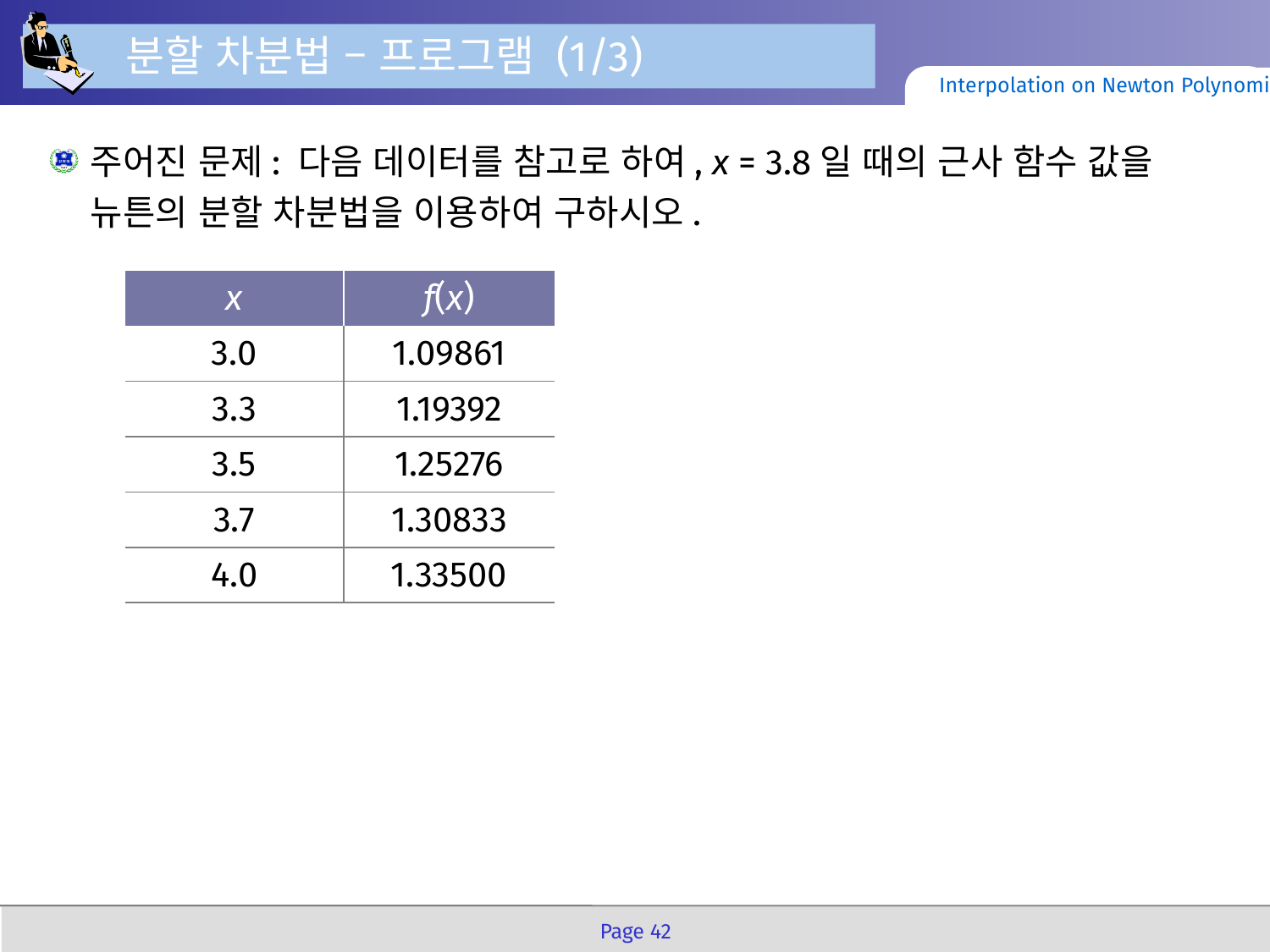

분할 차분법 – 프로그램 (1/3)
Interpolation on Newton Polynomials
주어진 문제: 다음 데이터를 참고로 하여, x = 3.8일 때의 근사 함수 값을 뉴튼의 분할 차분법을 이용하여 구하시오.
| x | f(x) |
| --- | --- |
| 3.0 | 1.09861 |
| 3.3 | 1.19392 |
| 3.5 | 1.25276 |
| 3.7 | 1.30833 |
| 4.0 | 1.33500 |
Page 42